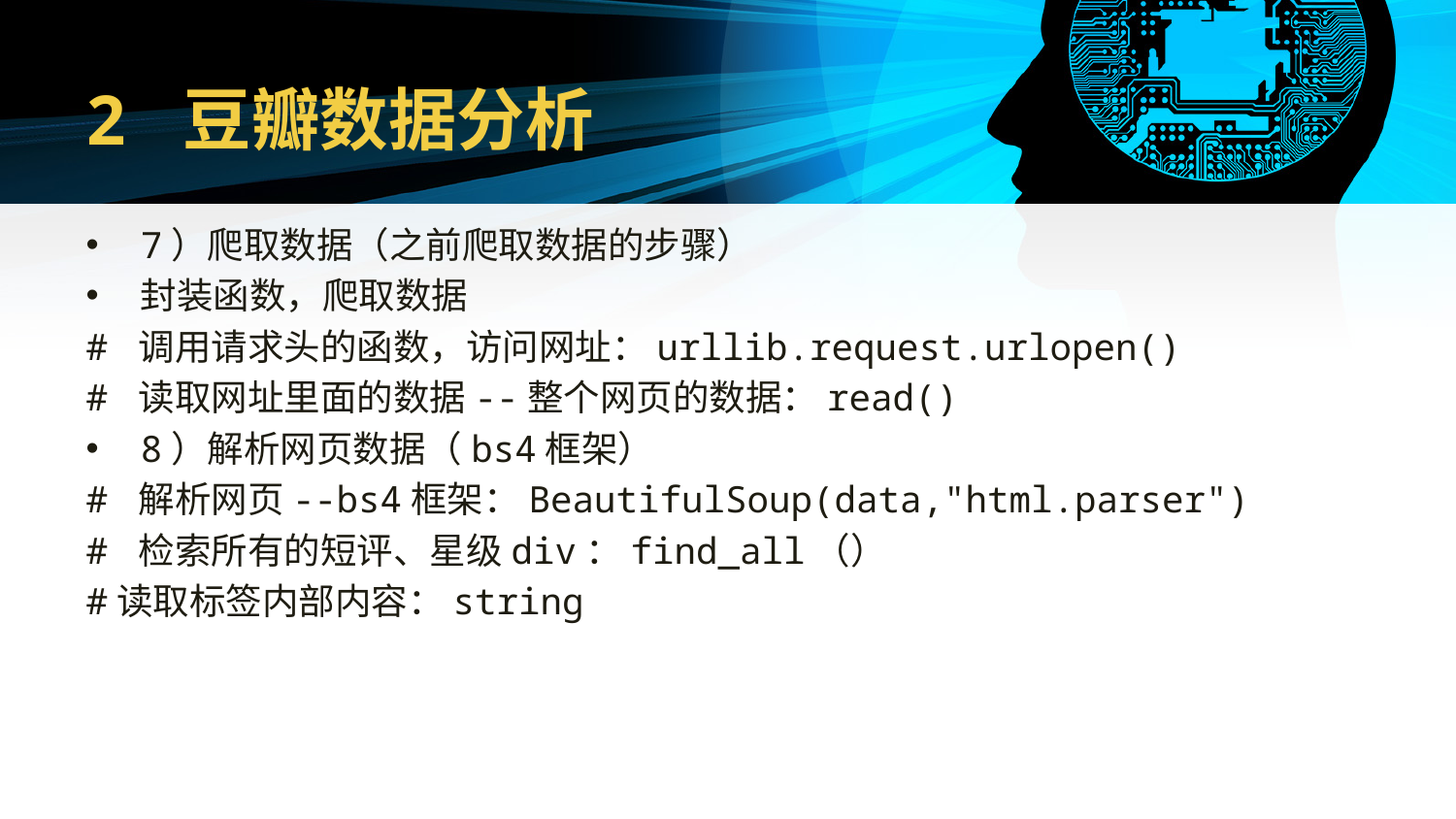

# 2 豆瓣数据分析
7）爬取数据（之前爬取数据的步骤）
封装函数，爬取数据
# 调用请求头的函数，访问网址：urllib.request.urlopen()
# 读取网址里面的数据--整个网页的数据：read()
8）解析网页数据（bs4框架）
# 解析网页--bs4框架：BeautifulSoup(data,"html.parser")
# 检索所有的短评、星级div：find_all（）
#读取标签内部内容：string